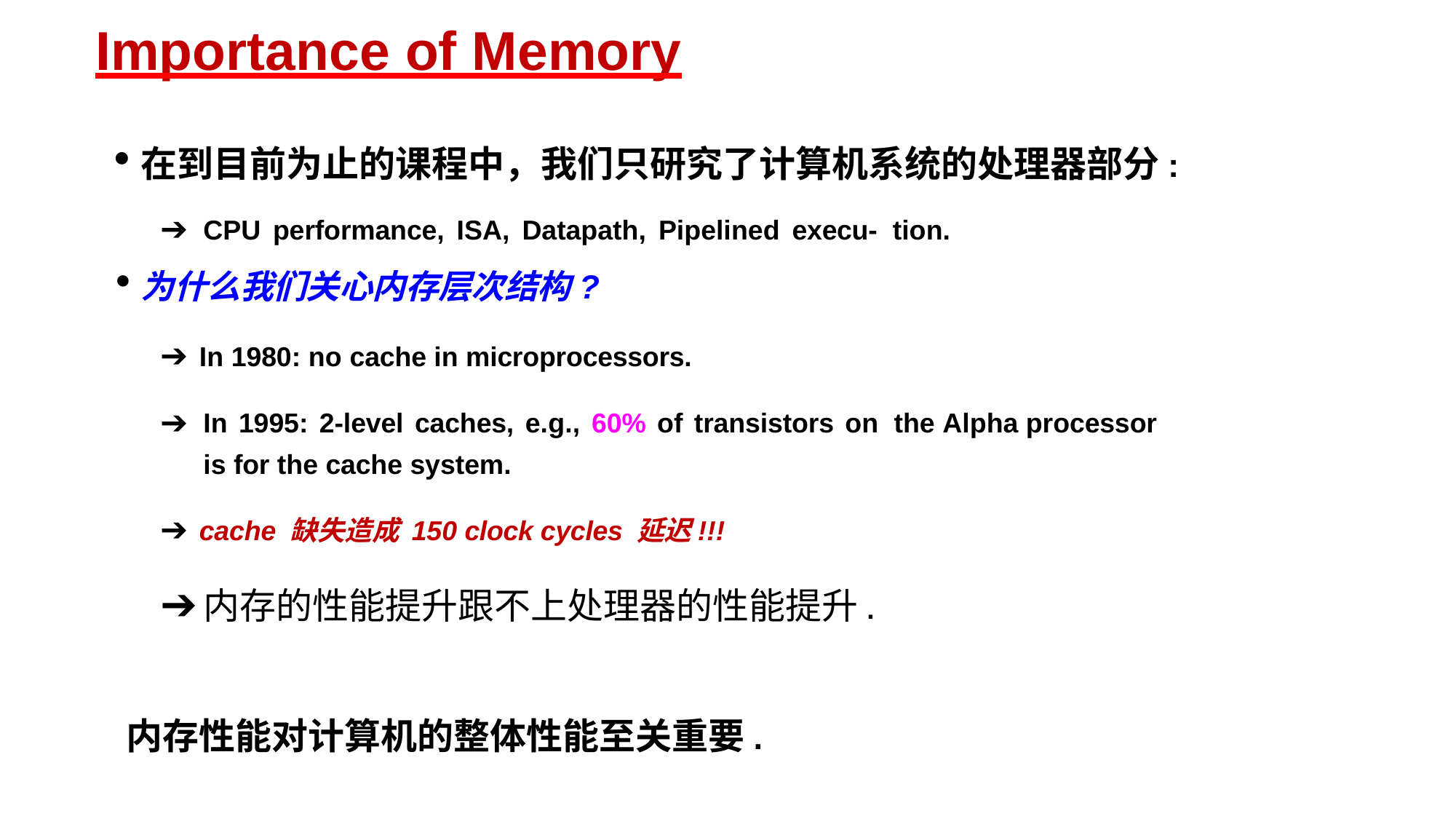

Importance of Memory
在到目前为止的课程中，我们只研究了计算机系统的处理器部分:
CPU performance, ISA, Datapath, Pipelined execu-  tion.
为什么我们关心内存层次结构?
In 1980: no cache in microprocessors.
In 1995: 2-level caches, e.g., 60% of transistors on  the Alpha processor is for the cache system.

cache 缺失造成 150 clock cycles 延迟!!!
内存的性能提升跟不上处理器的性能提升.

内存性能对计算机的整体性能至关重要.